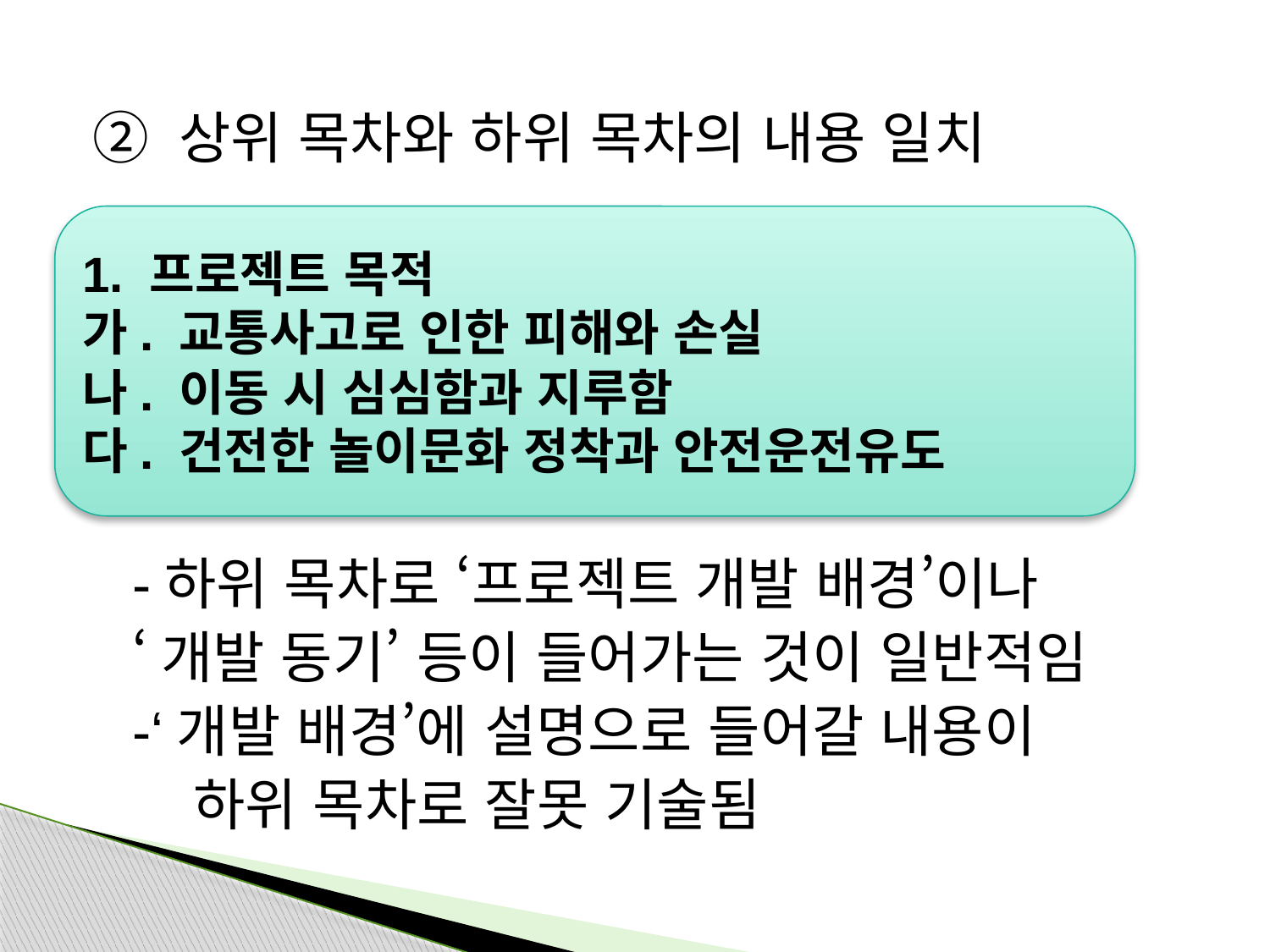

#
② 상위 목차와 하위 목차의 내용 일치

-하위 목차로 ‘프로젝트 개발 배경’이나
‘개발 동기’ 등이 들어가는 것이 일반적임
-‘개발 배경’에 설명으로 들어갈 내용이
   하위 목차로 잘못 기술됨
1. 프로젝트 목적
가. 교통사고로 인한 피해와 손실
나. 이동 시 심심함과 지루함
다. 건전한 놀이문화 정착과 안전운전유도